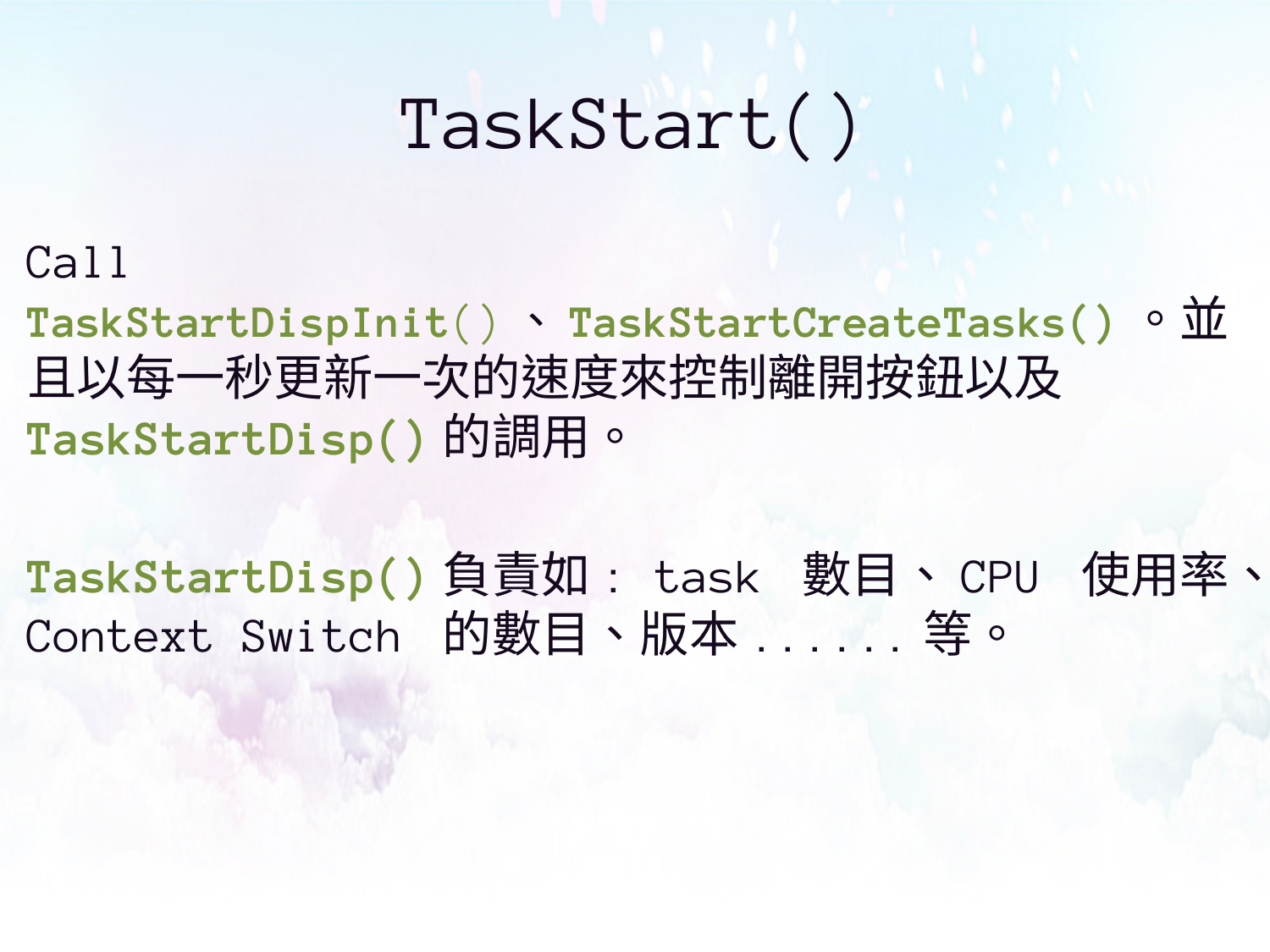

# TaskStart()
Call TaskStartDispInit()、TaskStartCreateTasks()。並且以每一秒更新一次的速度來控制離開按鈕以及TaskStartDisp()的調用。

TaskStartDisp()負責如: task 數目、CPU 使用率、Context Switch 的數目、版本......等。